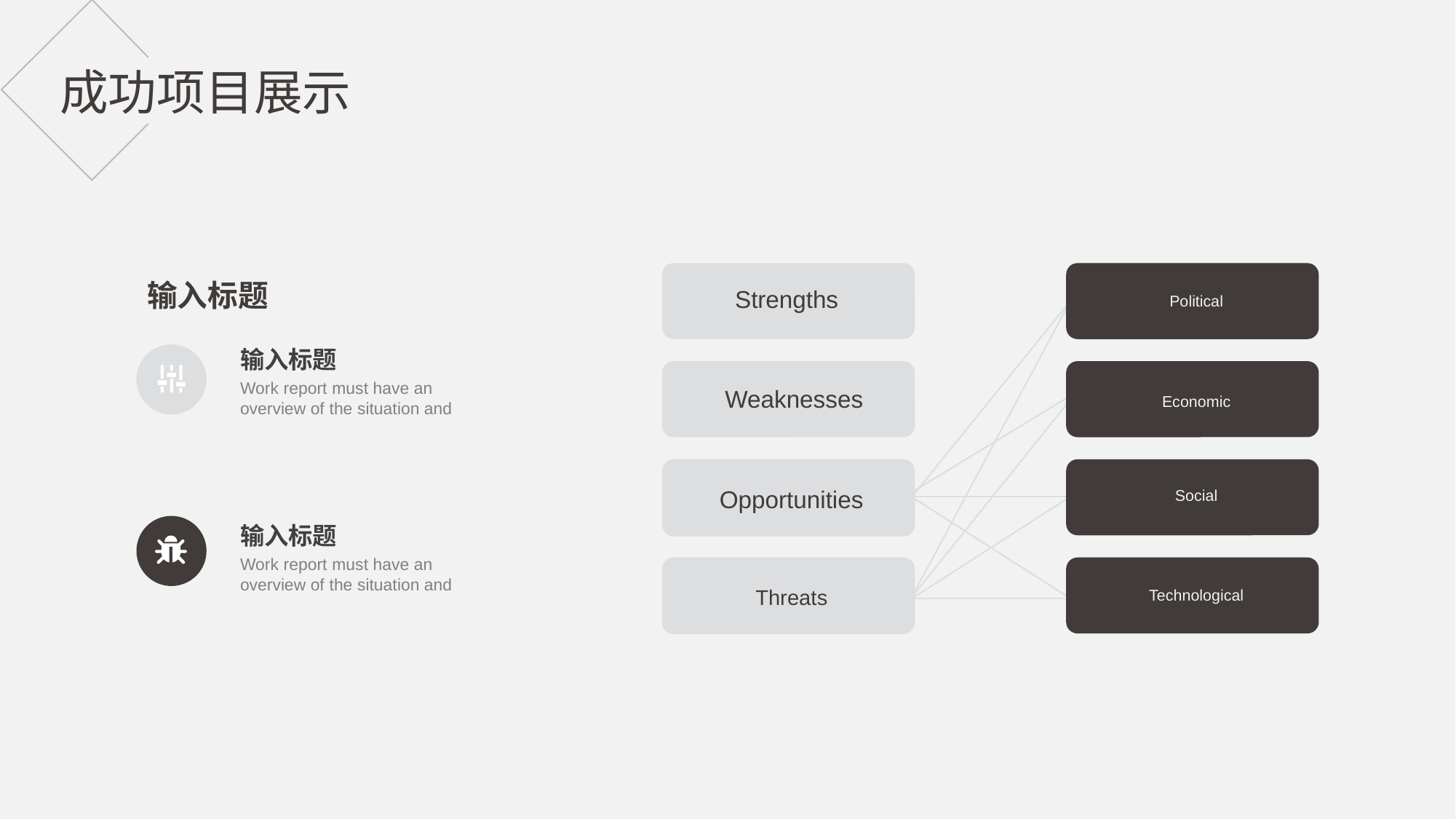

成功项目展示

输入标题
Strengths
Political

输入标题

Work report must have an overview of the situation and
Weaknesses
Economic

Opportunities
Social

输入标题

Work report must have an overview of the situation and

Threats
Technological